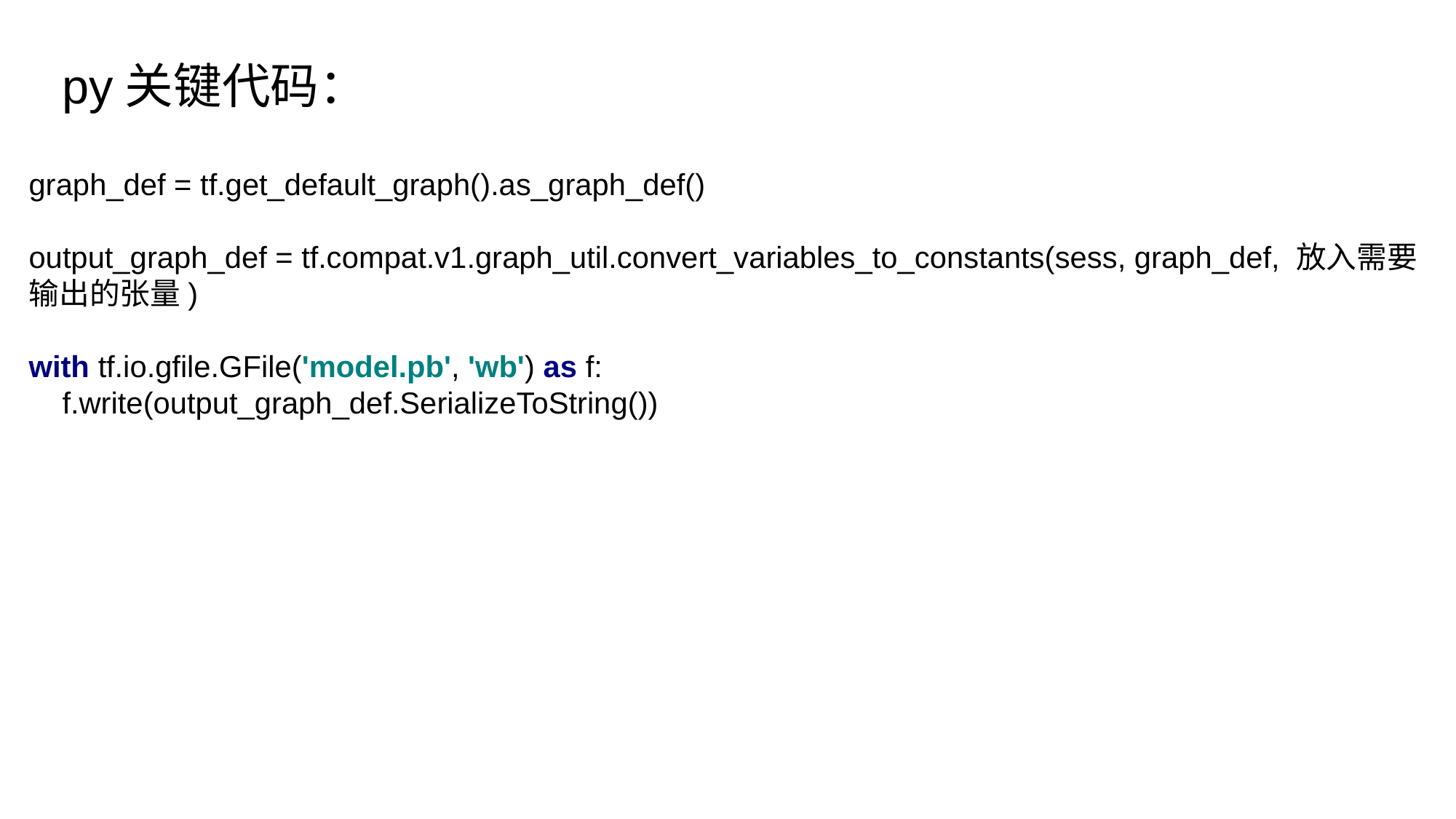

py关键代码：
graph_def = tf.get_default_graph().as_graph_def()
output_graph_def = tf.compat.v1.graph_util.convert_variables_to_constants(sess, graph_def, 放入需要输出的张量)
with tf.io.gfile.GFile('model.pb', 'wb') as f:
    f.write(output_graph_def.SerializeToString())